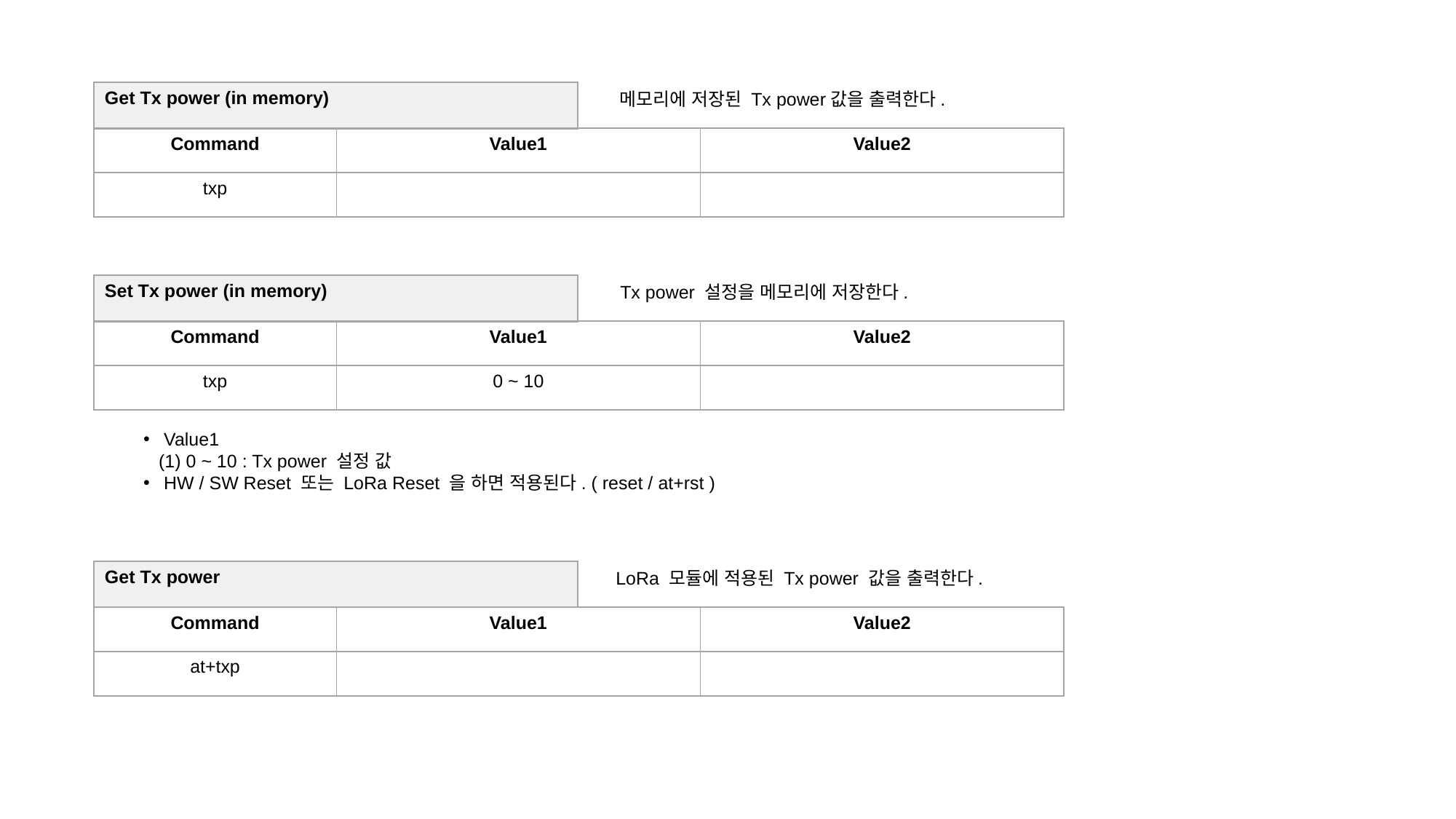

| Get Tx power (in memory) |
| --- |
메모리에 저장된 Tx power값을 출력한다.
| Command | Value1 | Value2 |
| --- | --- | --- |
| txp |  |  |
| Set Tx power (in memory) |
| --- |
Tx power 설정을 메모리에 저장한다.
| Command | Value1 | Value2 |
| --- | --- | --- |
| txp | 0 ~ 10 |  |
Value1
   (1) 0 ~ 10 : Tx power 설정 값
HW / SW Reset 또는 LoRa Reset 을 하면 적용된다. ( reset / at+rst )
| Get Tx power |
| --- |
LoRa 모듈에 적용된 Tx power 값을 출력한다.
| Command | Value1 | Value2 |
| --- | --- | --- |
| at+txp |  |  |